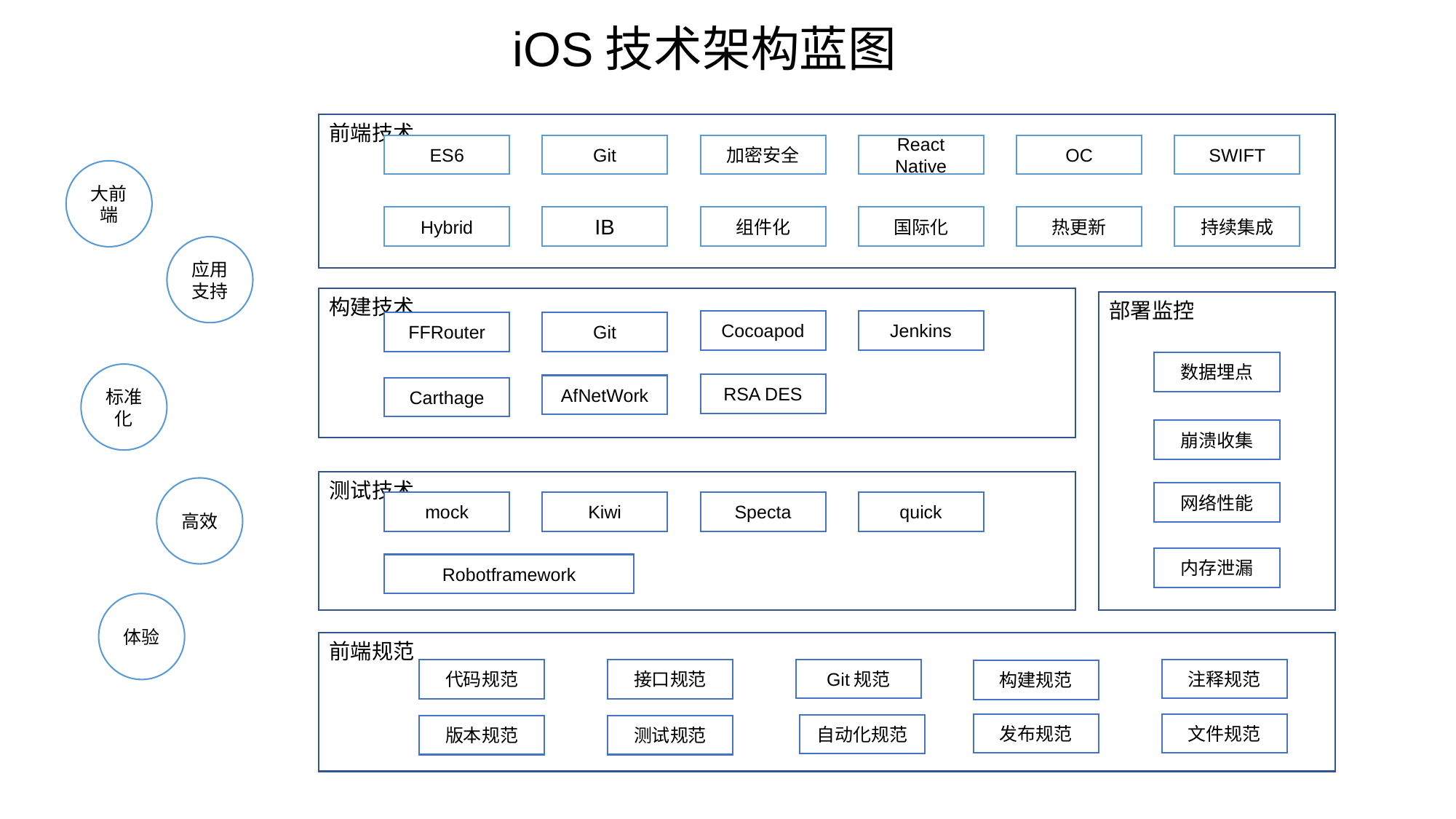

iOS技术架构蓝图
前端技术
ES6
Git
加密安全
React Native
OC
SWIFT
大前端
Hybrid
IB
组件化
国际化
热更新
持续集成
应用支持
构建技术
部署监控
Cocoapod
Jenkins
FFRouter
Git
数据埋点
标准化
RSA DES
AfNetWork
Carthage
崩溃收集
测试技术
高效
网络性能
mock
Kiwi
Specta
quick
内存泄漏
Robotframework
体验
前端规范
Git规范
注释规范
代码规范
接口规范
构建规范
发布规范
文件规范
自动化规范
版本规范
测试规范